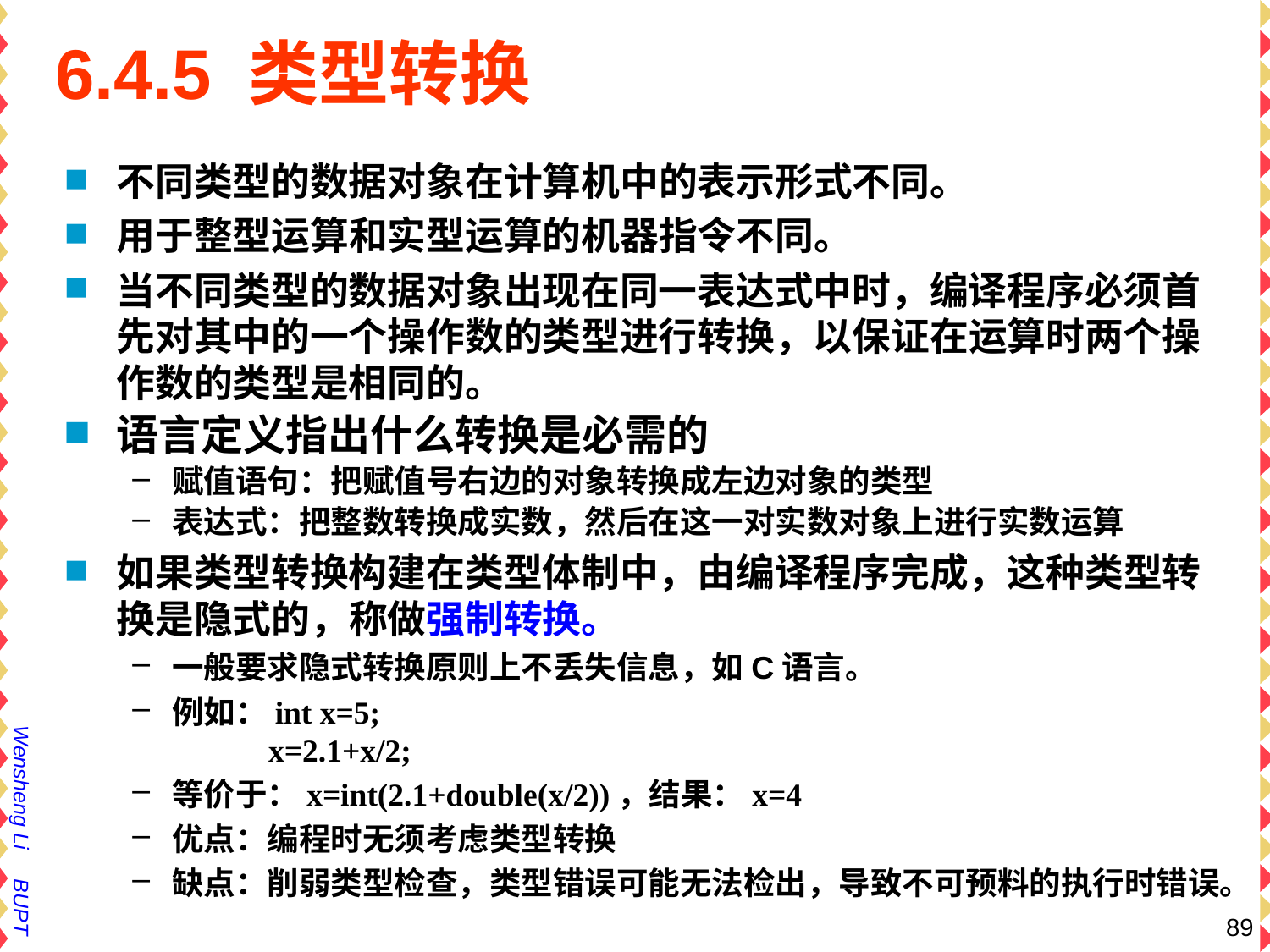

# 6.4.5 类型转换
不同类型的数据对象在计算机中的表示形式不同。
用于整型运算和实型运算的机器指令不同。
当不同类型的数据对象出现在同一表达式中时，编译程序必须首先对其中的一个操作数的类型进行转换，以保证在运算时两个操作数的类型是相同的。
语言定义指出什么转换是必需的
赋值语句：把赋值号右边的对象转换成左边对象的类型
表达式：把整数转换成实数，然后在这一对实数对象上进行实数运算
如果类型转换构建在类型体制中，由编译程序完成，这种类型转换是隐式的，称做强制转换。
一般要求隐式转换原则上不丢失信息，如C语言。
例如：int x=5;
            x=2.1+x/2;
等价于：x=int(2.1+double(x/2))，结果：x=4
优点：编程时无须考虑类型转换
缺点：削弱类型检查，类型错误可能无法检出，导致不可预料的执行时错误。
89